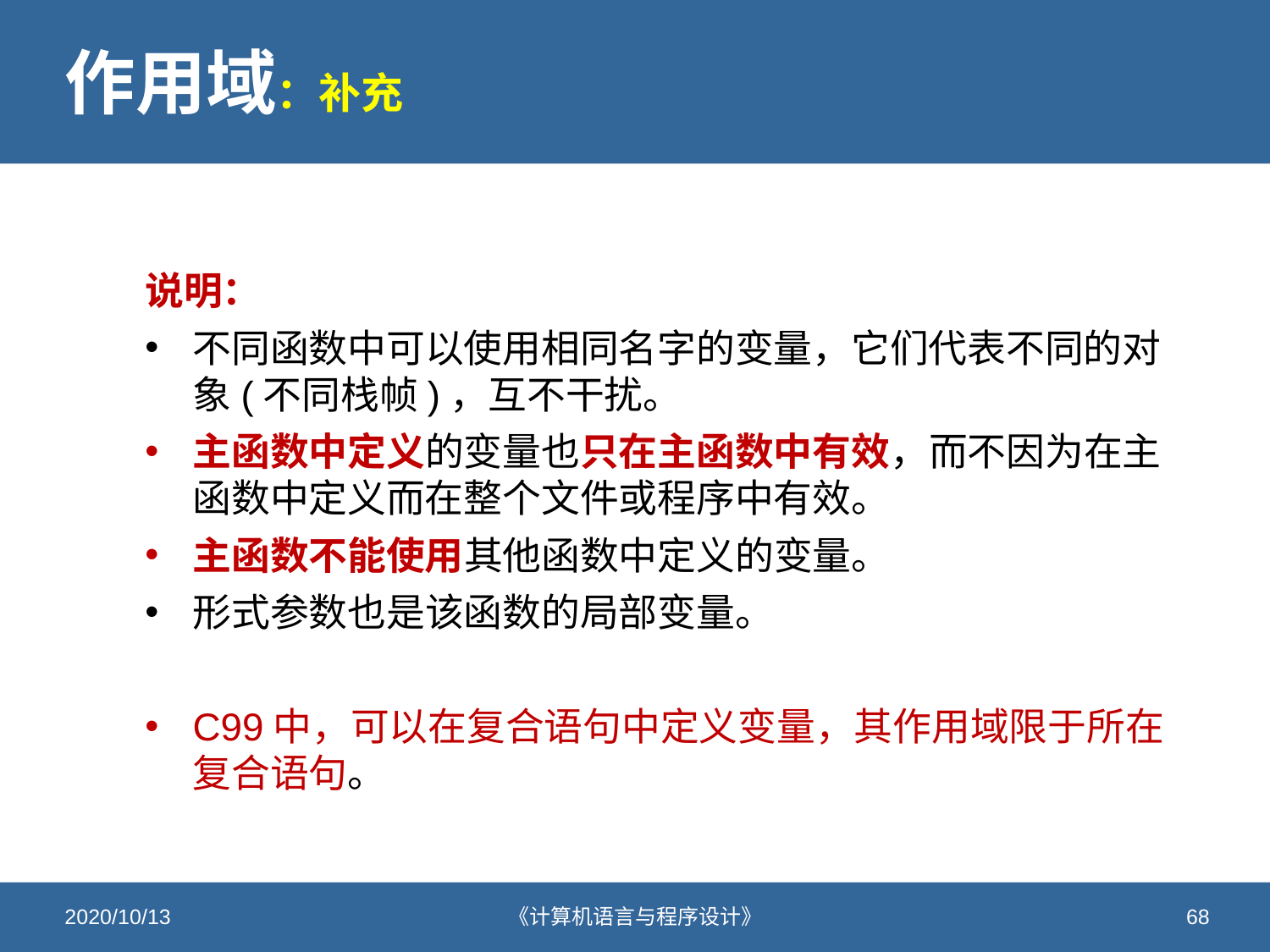

# 作用域：补充
说明：
不同函数中可以使用相同名字的变量，它们代表不同的对象(不同栈帧)，互不干扰。
主函数中定义的变量也只在主函数中有效，而不因为在主函数中定义而在整个文件或程序中有效。
主函数不能使用其他函数中定义的变量。
形式参数也是该函数的局部变量。

C99中，可以在复合语句中定义变量，其作用域限于所在复合语句。
2020/10/13
《计算机语言与程序设计》
68